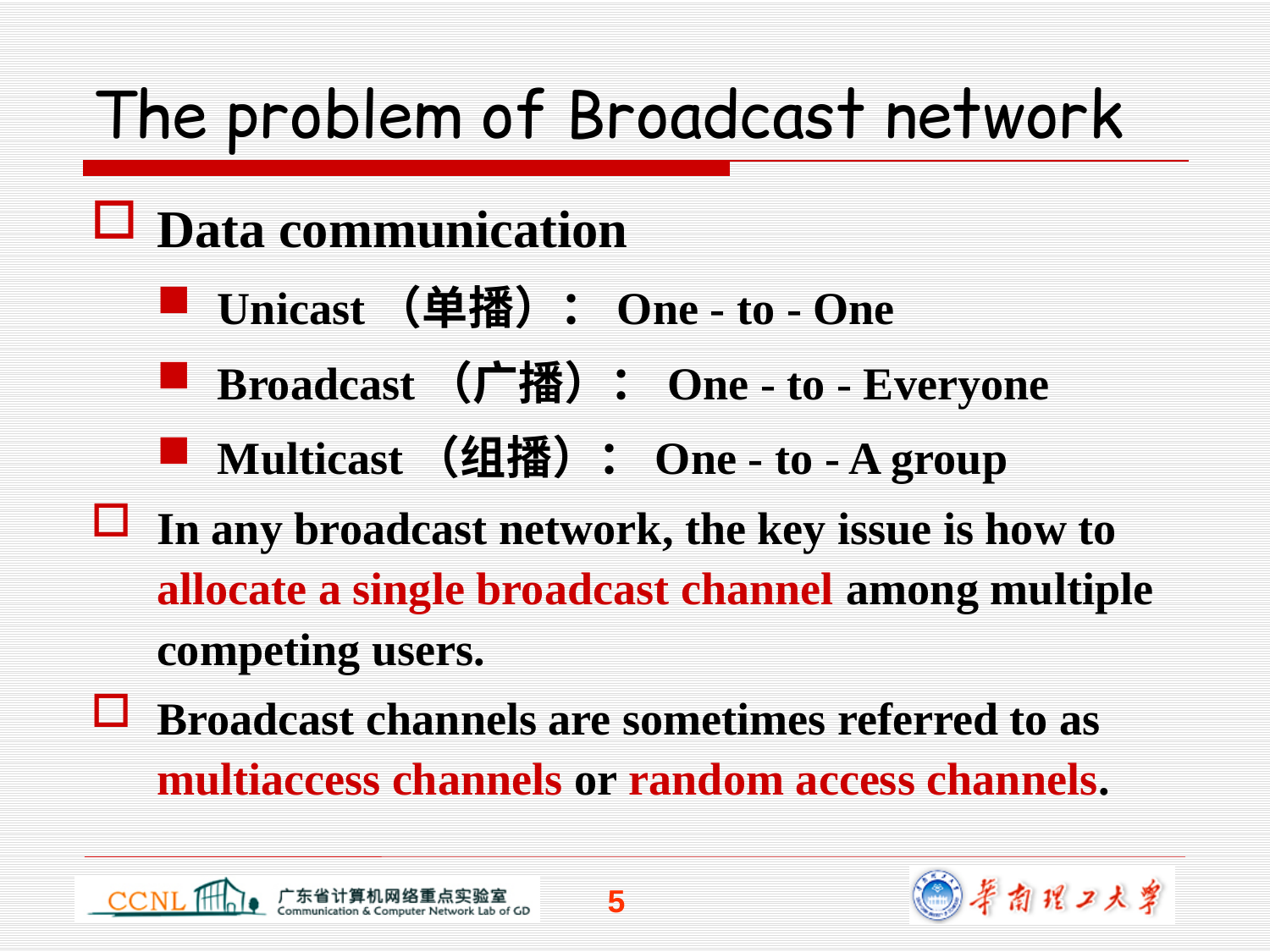

# The problem of Broadcast network
Data communication
Unicast（单播）：One - to - One
Broadcast（广播）：One - to - Everyone
Multicast（组播）：One - to - A group
In any broadcast network, the key issue is how to allocate a single broadcast channel among multiple competing users.
Broadcast channels are sometimes referred to as multiaccess channels or random access channels.